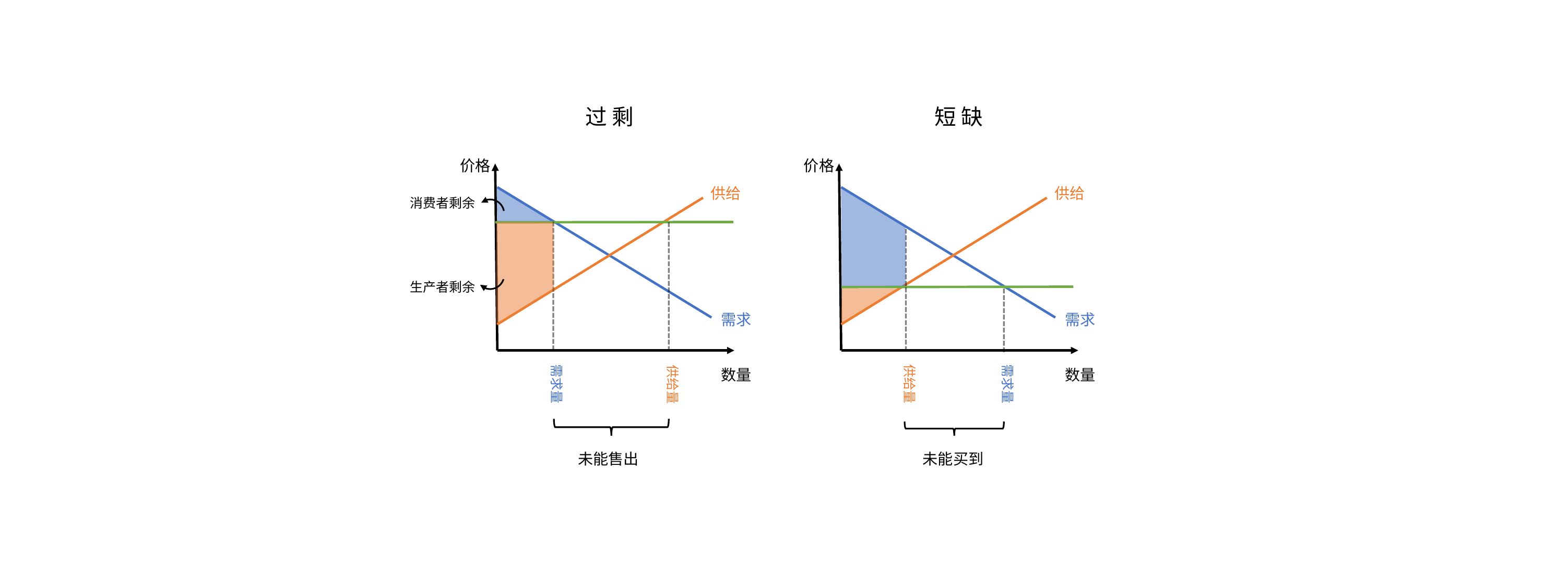

过 剩
短 缺
价格
供给
需求
数量
价格
供给
需求
数量

消费者剩余

生产者剩余

需求量
供给量
需求量
供给量

未能售出
未能买到